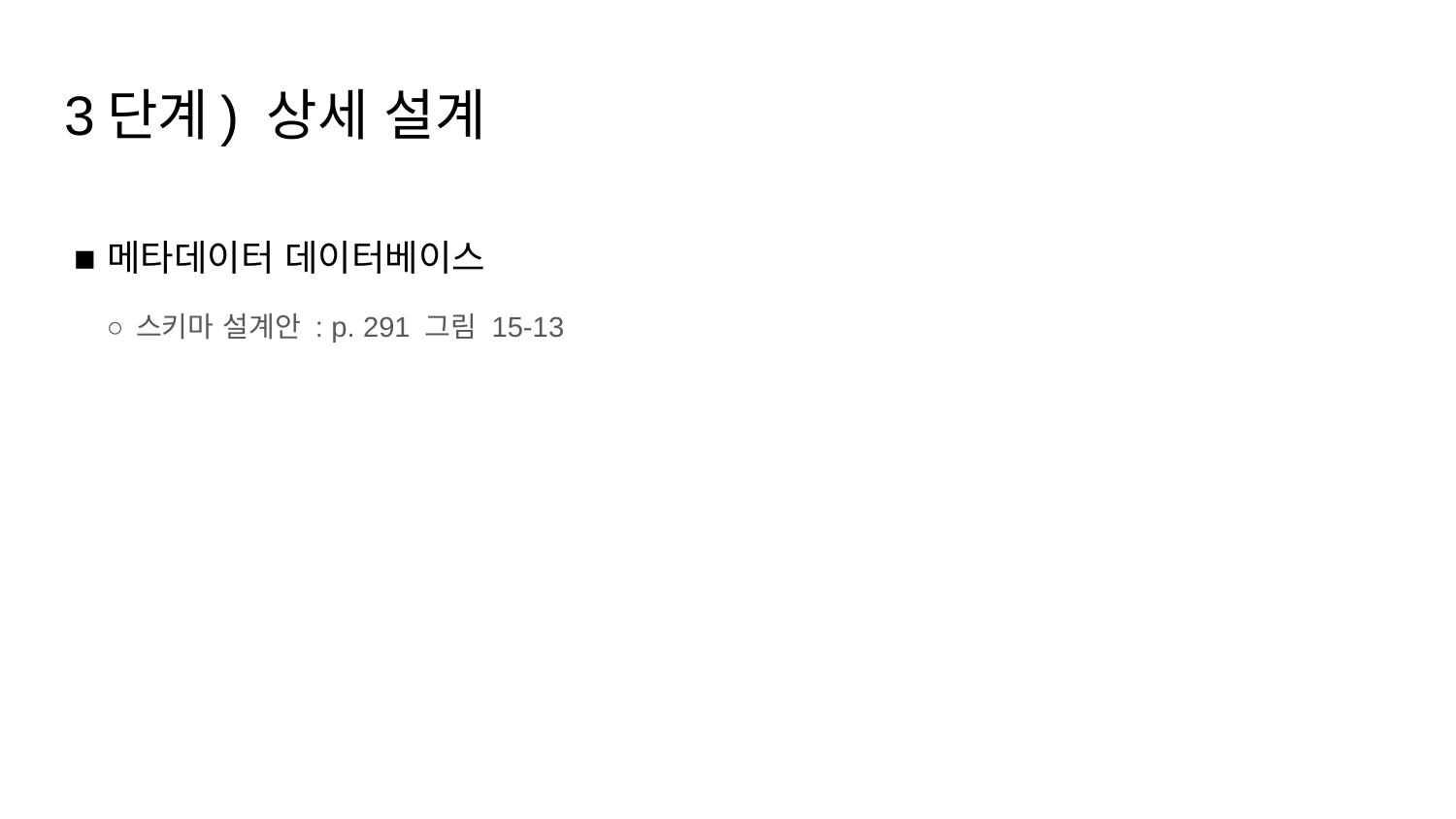

# 3단계) 상세 설계
메타데이터 데이터베이스
스키마 설계안 : p. 291 그림 15-13